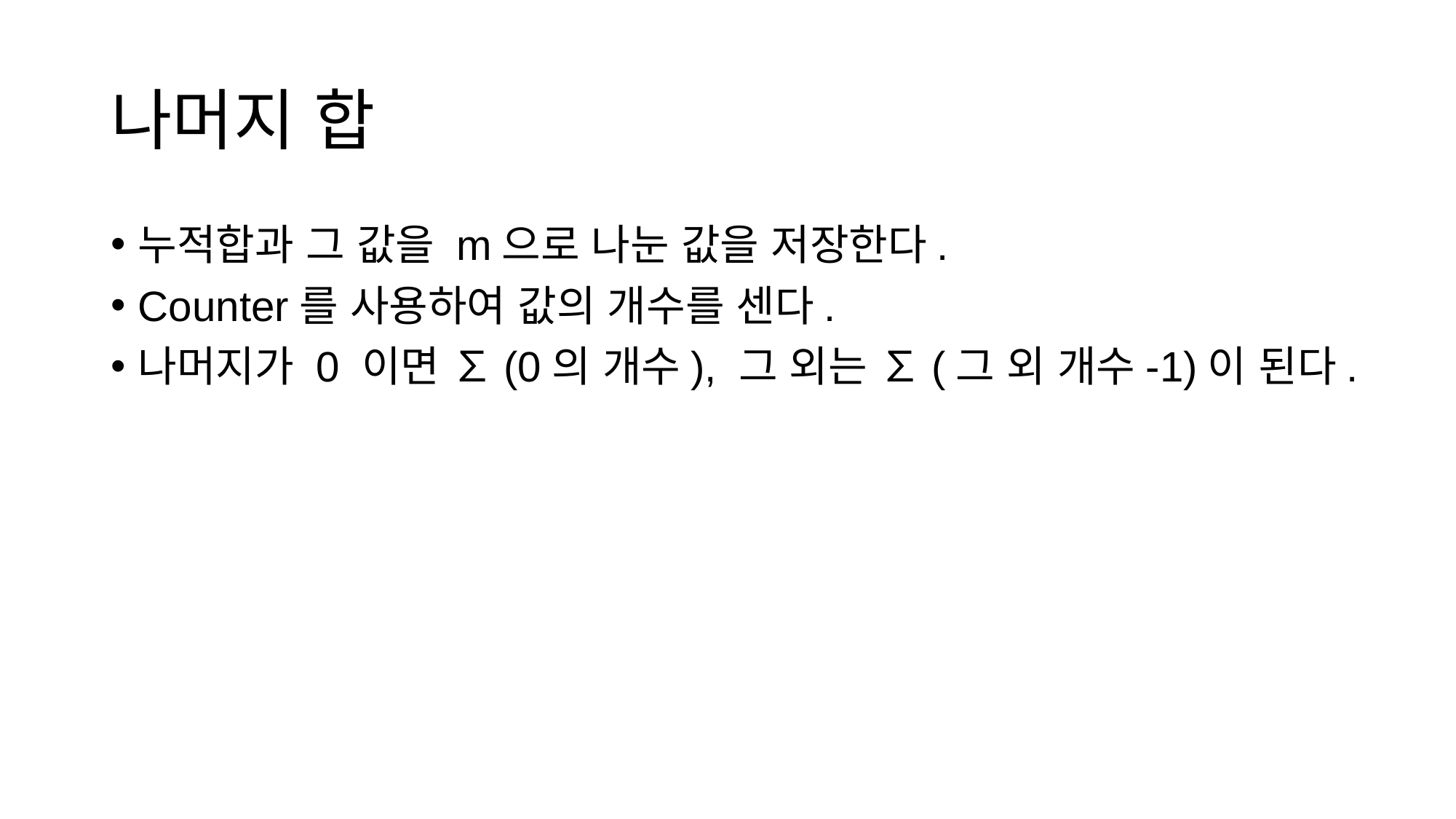

# 나머지 합
누적합과 그 값을 m으로 나눈 값을 저장한다.
Counter를 사용하여 값의 개수를 센다.
나머지가 0 이면 ∑(0의 개수), 그 외는 ∑(그 외 개수-1)이 된다.